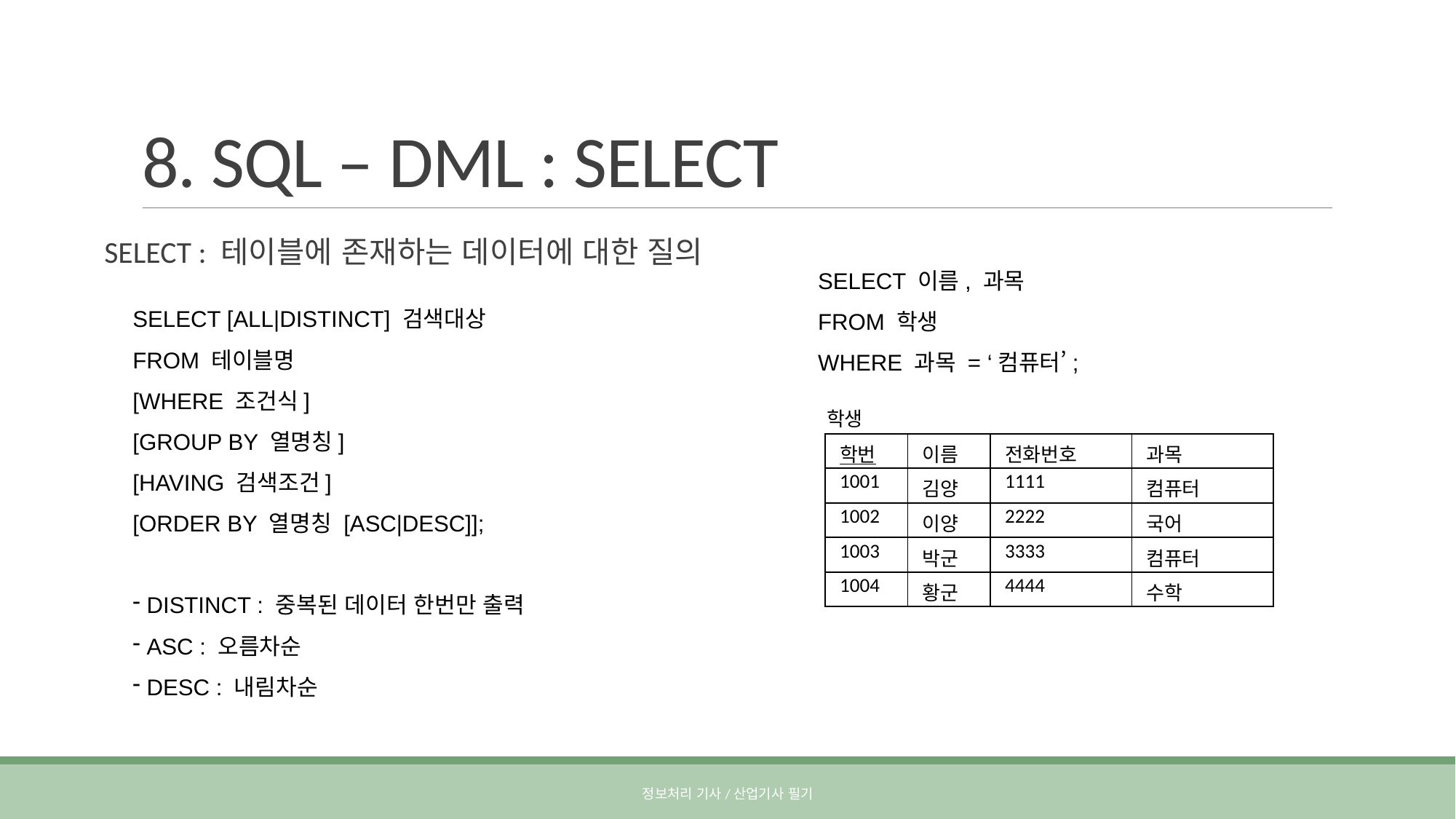

# 8. SQL – DML : SELECT
SELECT : 테이블에 존재하는 데이터에 대한 질의
SELECT 이름, 과목
FROM 학생
WHERE 과목 = ‘컴퓨터’;
SELECT [ALL|DISTINCT] 검색대상
FROM 테이블명
[WHERE 조건식]
[GROUP BY 열명칭]
[HAVING 검색조건]
[ORDER BY 열명칭 [ASC|DESC]];

 DISTINCT : 중복된 데이터 한번만 출력
 ASC : 오름차순
 DESC : 내림차순
학생
| 학번 | 이름 | 전화번호 | 과목 |
| --- | --- | --- | --- |
| 1001 | 김양 | 1111 | 컴퓨터 |
| 1002 | 이양 | 2222 | 국어 |
| 1003 | 박군 | 3333 | 컴퓨터 |
| 1004 | 황군 | 4444 | 수학 |
정보처리 기사/산업기사 필기